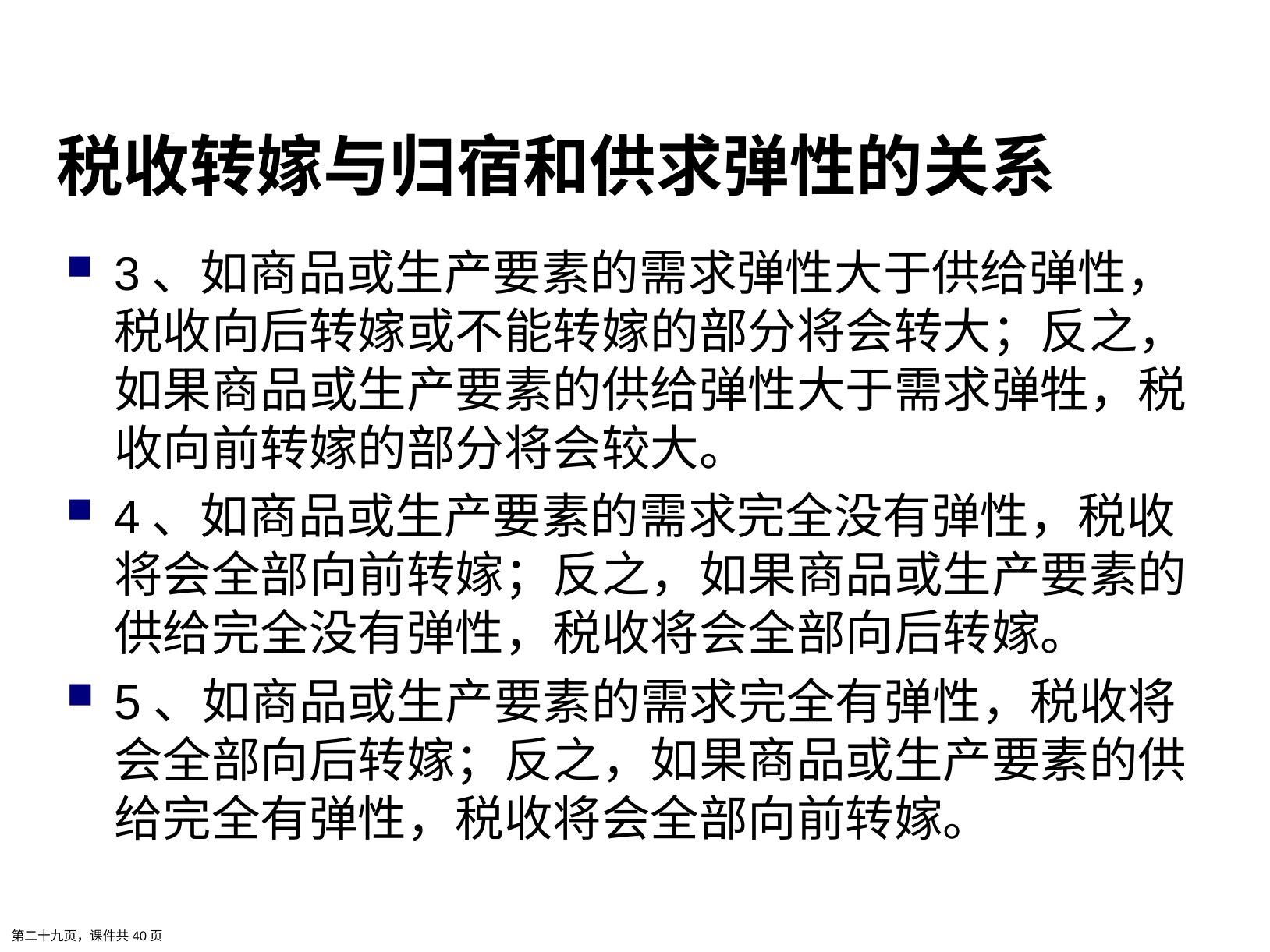

税收转嫁与归宿和供求弹性的关系
3、如商品或生产要素的需求弹性大于供给弹性，税收向后转嫁或不能转嫁的部分将会转大；反之，如果商品或生产要素的供给弹性大于需求弹牲，税收向前转嫁的部分将会较大。
4、如商品或生产要素的需求完全没有弹性，税收将会全部向前转嫁；反之，如果商品或生产要素的供给完全没有弹性，税收将会全部向后转嫁。
5、如商品或生产要素的需求完全有弹性，税收将会全部向后转嫁；反之，如果商品或生产要素的供给完全有弹性，税收将会全部向前转嫁。
第二十九页，课件共40页